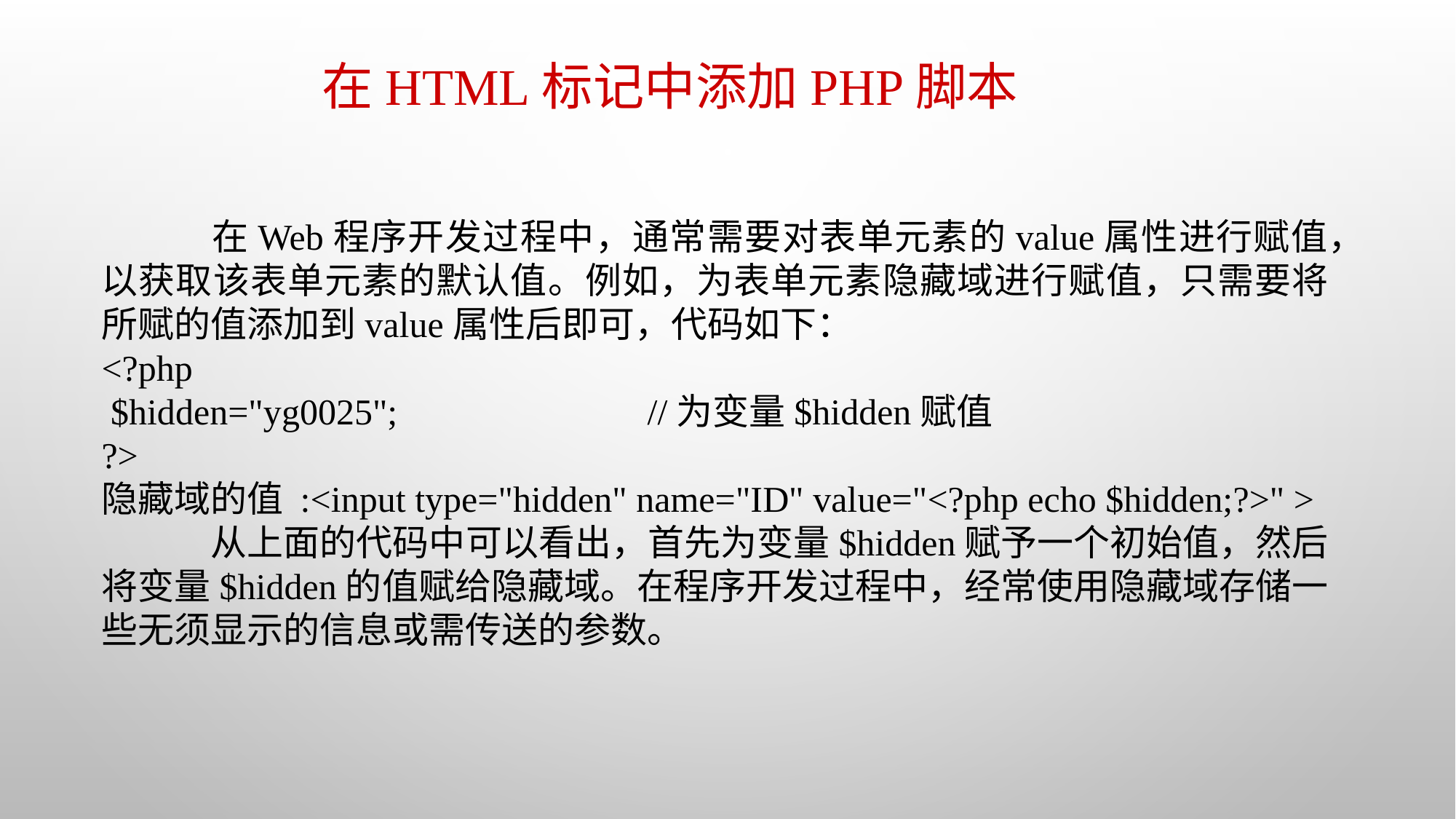

在HTML标记中添加PHP脚本
	在Web程序开发过程中，通常需要对表单元素的value属性进行赋值，以获取该表单元素的默认值。例如，为表单元素隐藏域进行赋值，只需要将所赋的值添加到value属性后即可，代码如下：
<?php
 $hidden="yg0025";			//为变量$hidden赋值
?>
隐藏域的值 :<input type="hidden" name="ID" value="<?php echo $hidden;?>" >
	从上面的代码中可以看出，首先为变量$hidden赋予一个初始值，然后将变量$hidden的值赋给隐藏域。在程序开发过程中，经常使用隐藏域存储一些无须显示的信息或需传送的参数。